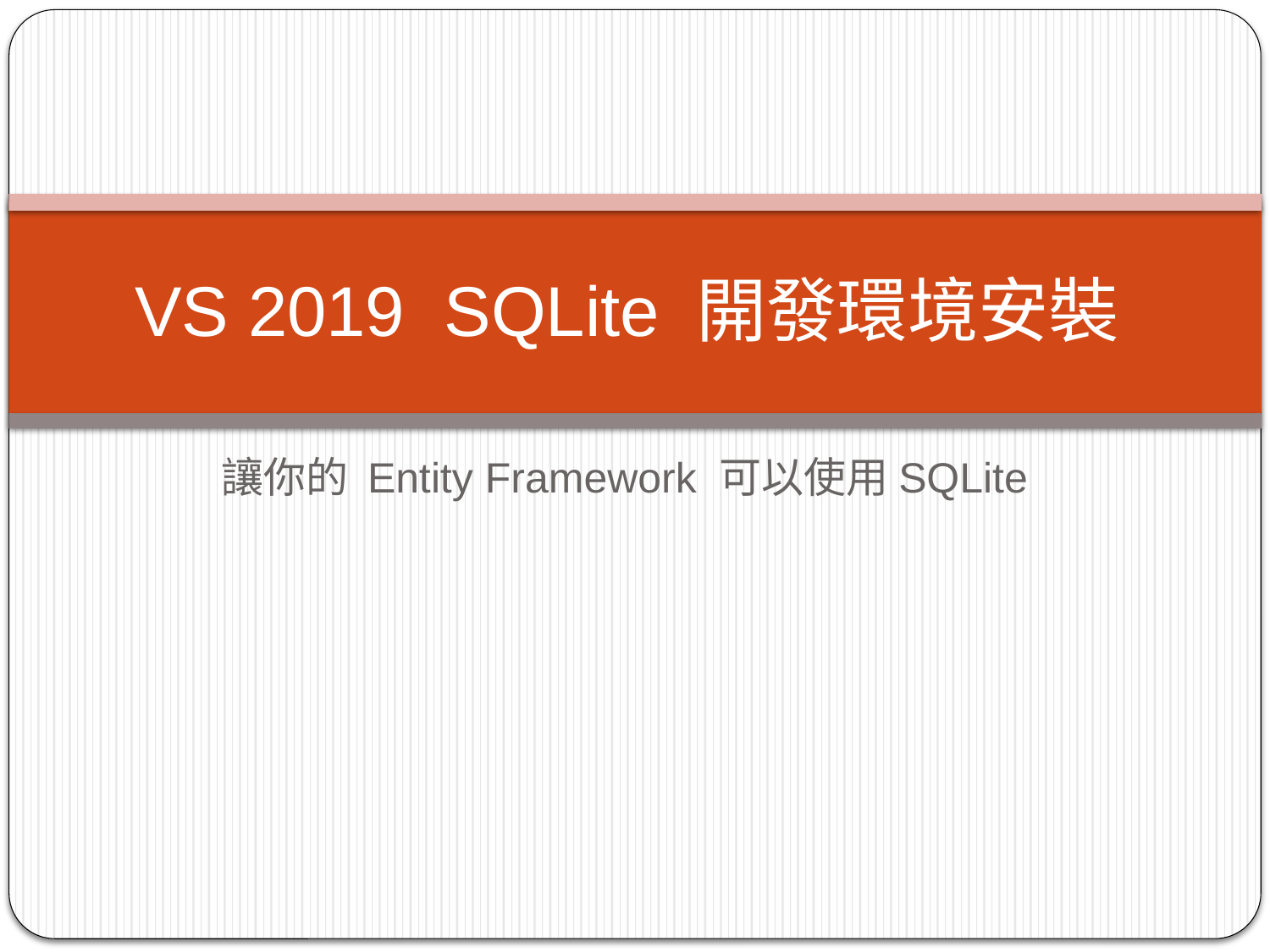

# VS 2019  SQLite 開發環境安裝
讓你的 Entity Framework 可以使用SQLite